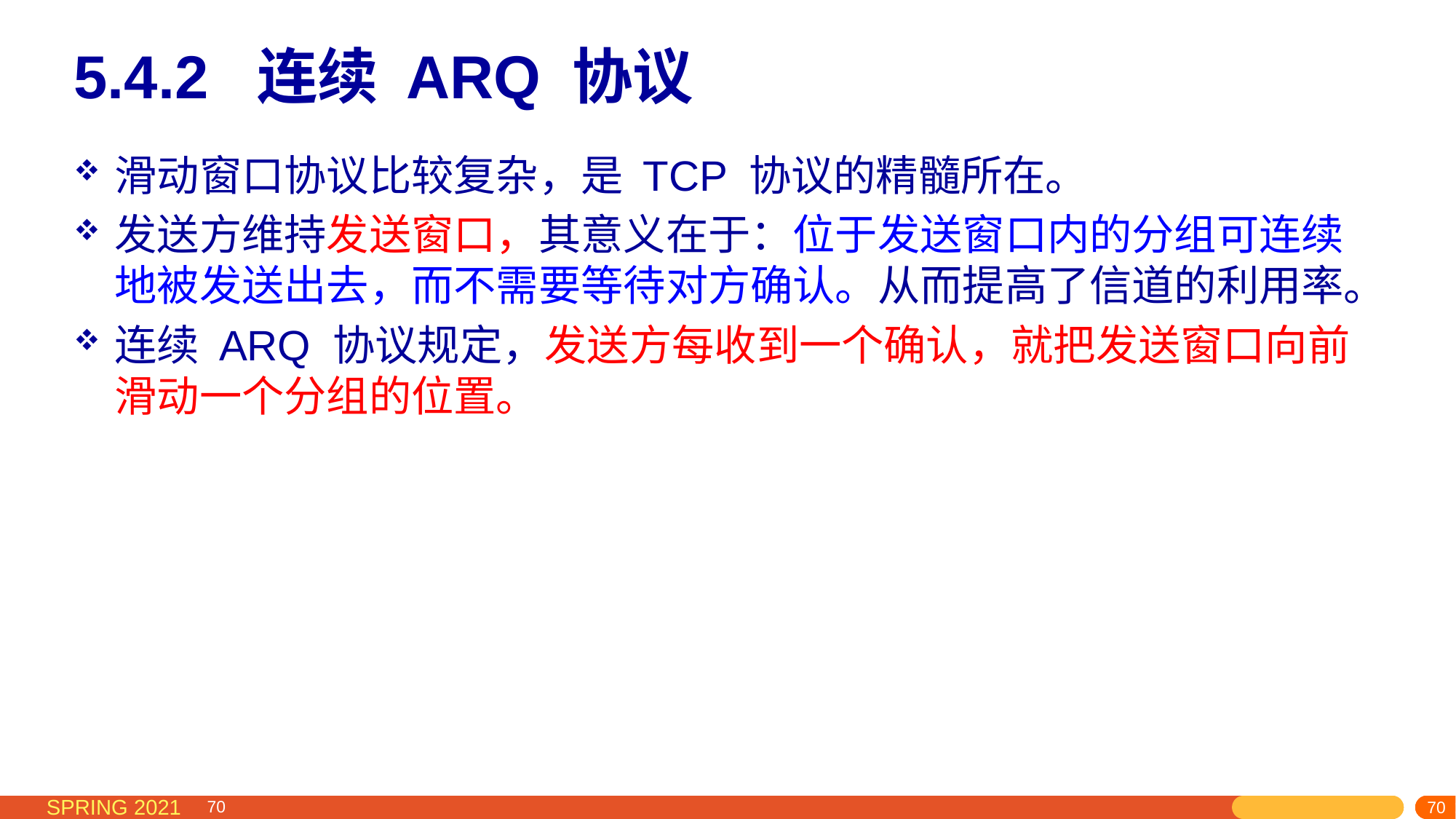

# 5.4.2  连续 ARQ 协议
滑动窗口协议比较复杂，是 TCP 协议的精髓所在。
发送方维持发送窗口，其意义在于：位于发送窗口内的分组可连续地被发送出去，而不需要等待对方确认。从而提高了信道的利用率。
连续 ARQ 协议规定，发送方每收到一个确认，就把发送窗口向前滑动一个分组的位置。